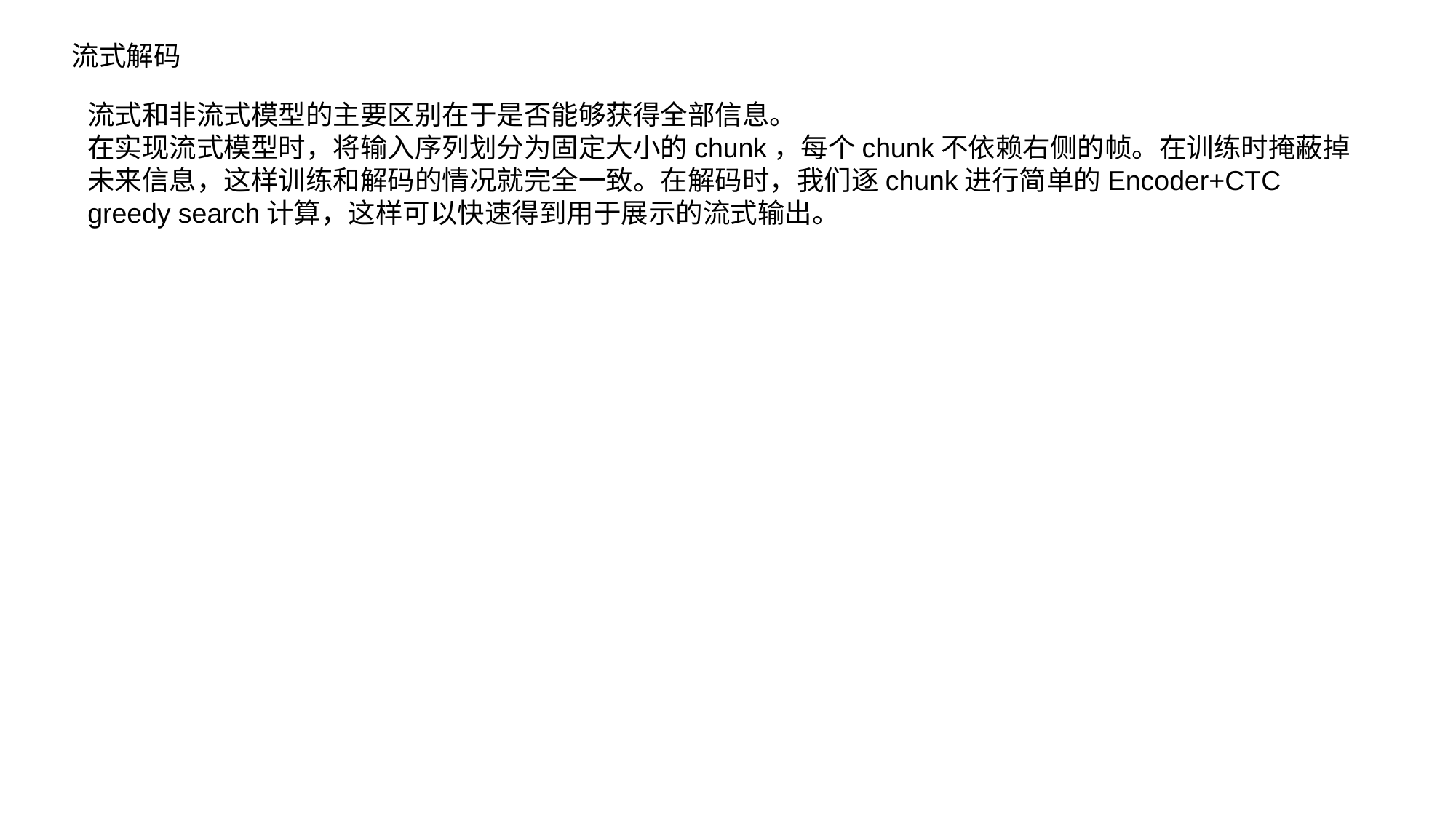

流式解码
流式和非流式模型的主要区别在于是否能够获得全部信息。
在实现流式模型时，将输入序列划分为固定大小的chunk，每个chunk不依赖右侧的帧。在训练时掩蔽掉未来信息，这样训练和解码的情况就完全一致。在解码时，我们逐chunk进行简单的Encoder+CTC greedy search计算，这样可以快速得到用于展示的流式输出。